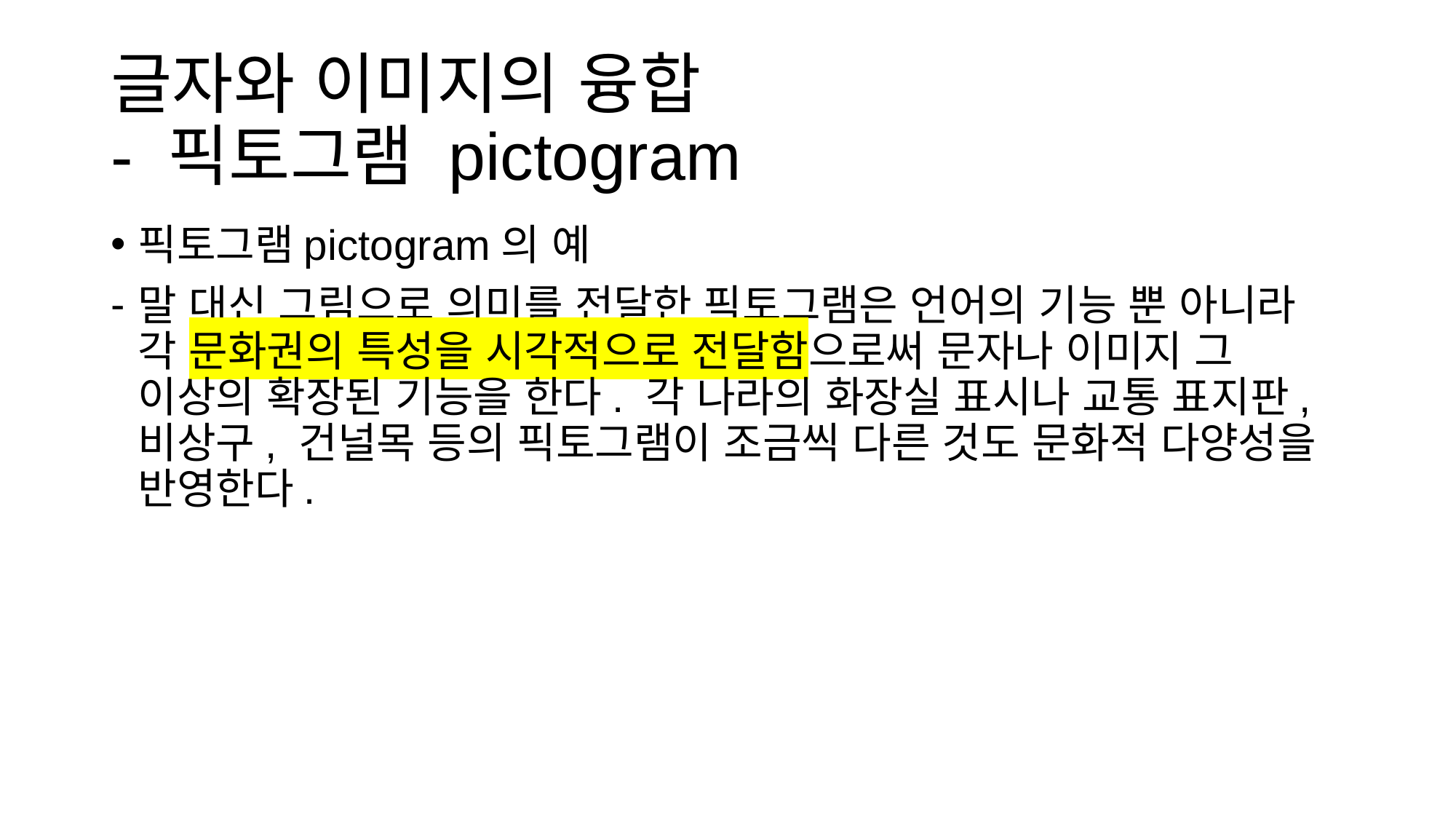

# 글자와 이미지의 융합 - 픽토그램 pictogram
픽토그램pictogram의 예
말 대신 그림으로 의미를 전달한 픽토그램은 언어의 기능 뿐 아니라 각 문화권의 특성을 시각적으로 전달함으로써 문자나 이미지 그 이상의 확장된 기능을 한다. 각 나라의 화장실 표시나 교통 표지판, 비상구, 건널목 등의 픽토그램이 조금씩 다른 것도 문화적 다양성을 반영한다.